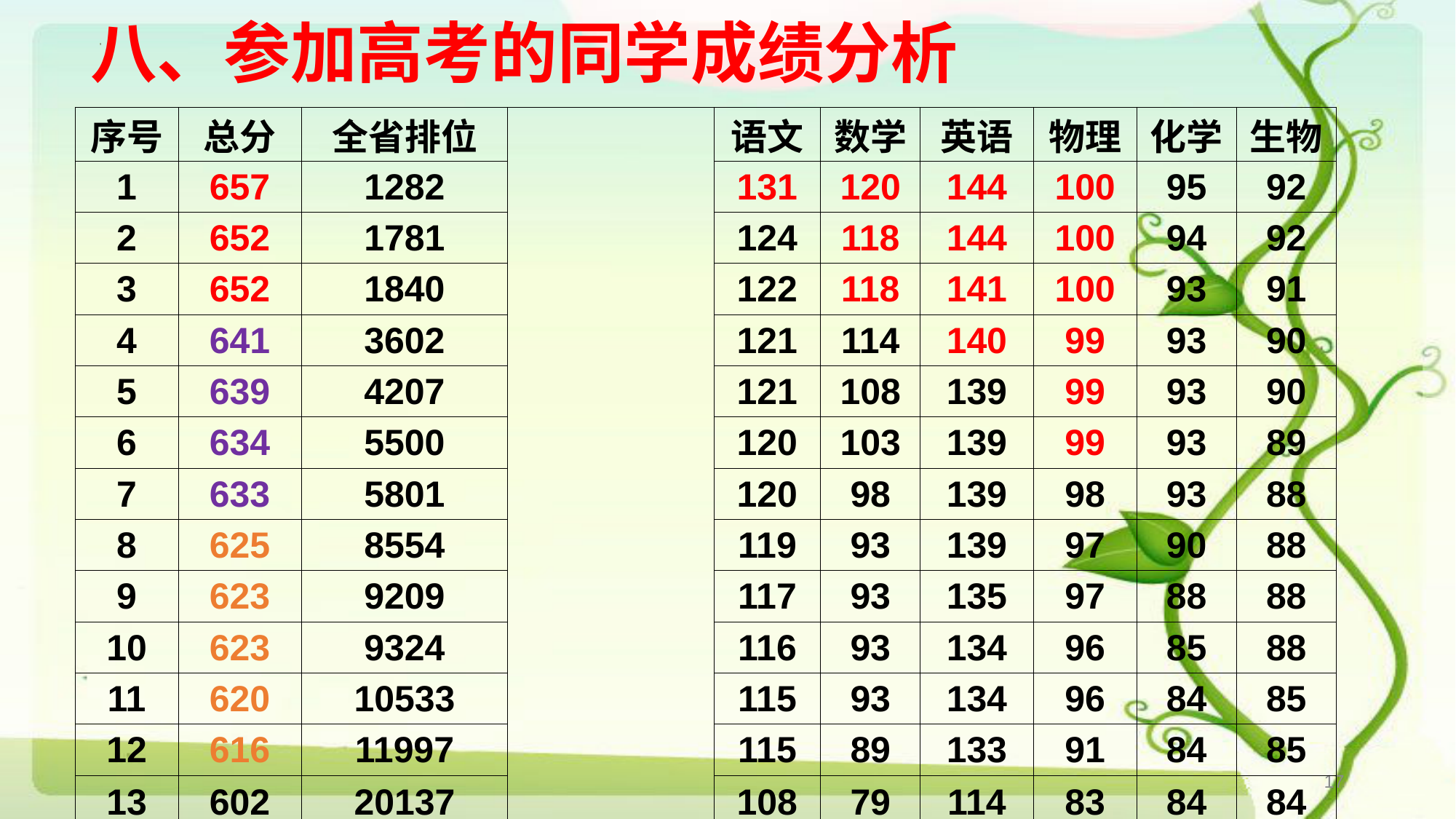

# 八、参加高考的同学成绩分析
| 序号 | 总分 | 全省排位 |  | 语文 | 数学 | 英语 | 物理 | 化学 | 生物 |
| --- | --- | --- | --- | --- | --- | --- | --- | --- | --- |
| 1 | 657 | 1282 |  | 131 | 120 | 144 | 100 | 95 | 92 |
| 2 | 652 | 1781 |  | 124 | 118 | 144 | 100 | 94 | 92 |
| 3 | 652 | 1840 |  | 122 | 118 | 141 | 100 | 93 | 91 |
| 4 | 641 | 3602 |  | 121 | 114 | 140 | 99 | 93 | 90 |
| 5 | 639 | 4207 |  | 121 | 108 | 139 | 99 | 93 | 90 |
| 6 | 634 | 5500 |  | 120 | 103 | 139 | 99 | 93 | 89 |
| 7 | 633 | 5801 |  | 120 | 98 | 139 | 98 | 93 | 88 |
| 8 | 625 | 8554 |  | 119 | 93 | 139 | 97 | 90 | 88 |
| 9 | 623 | 9209 |  | 117 | 93 | 135 | 97 | 88 | 88 |
| 10 | 623 | 9324 |  | 116 | 93 | 134 | 96 | 85 | 88 |
| 11 | 620 | 10533 |  | 115 | 93 | 134 | 96 | 84 | 85 |
| 12 | 616 | 11997 |  | 115 | 89 | 133 | 91 | 84 | 85 |
| 13 | 602 | 20137 |  | 108 | 79 | 114 | 83 | 84 | 84 |
17